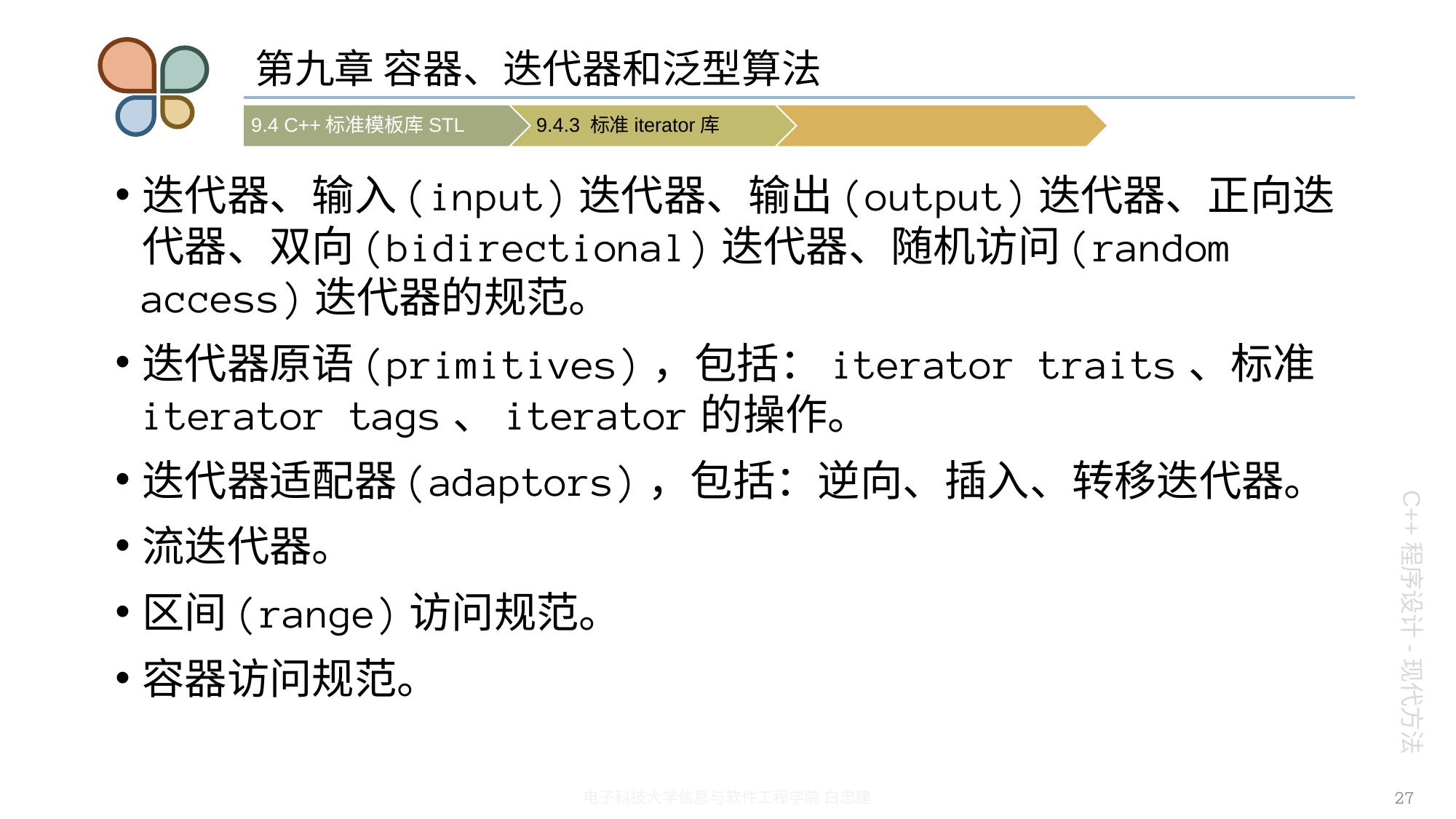

# 第九章 容器、迭代器和泛型算法
9.4 C++标准模板库STL
9.4.3 标准iterator库

迭代器、输入(input)迭代器、输出(output)迭代器、正向迭代器、双向(bidirectional)迭代器、随机访问(random access)迭代器的规范。
迭代器原语(primitives)，包括：iterator traits、标准iterator tags、iterator的操作。
迭代器适配器(adaptors)，包括：逆向、插入、转移迭代器。
流迭代器。
区间(range)访问规范。
容器访问规范。

27